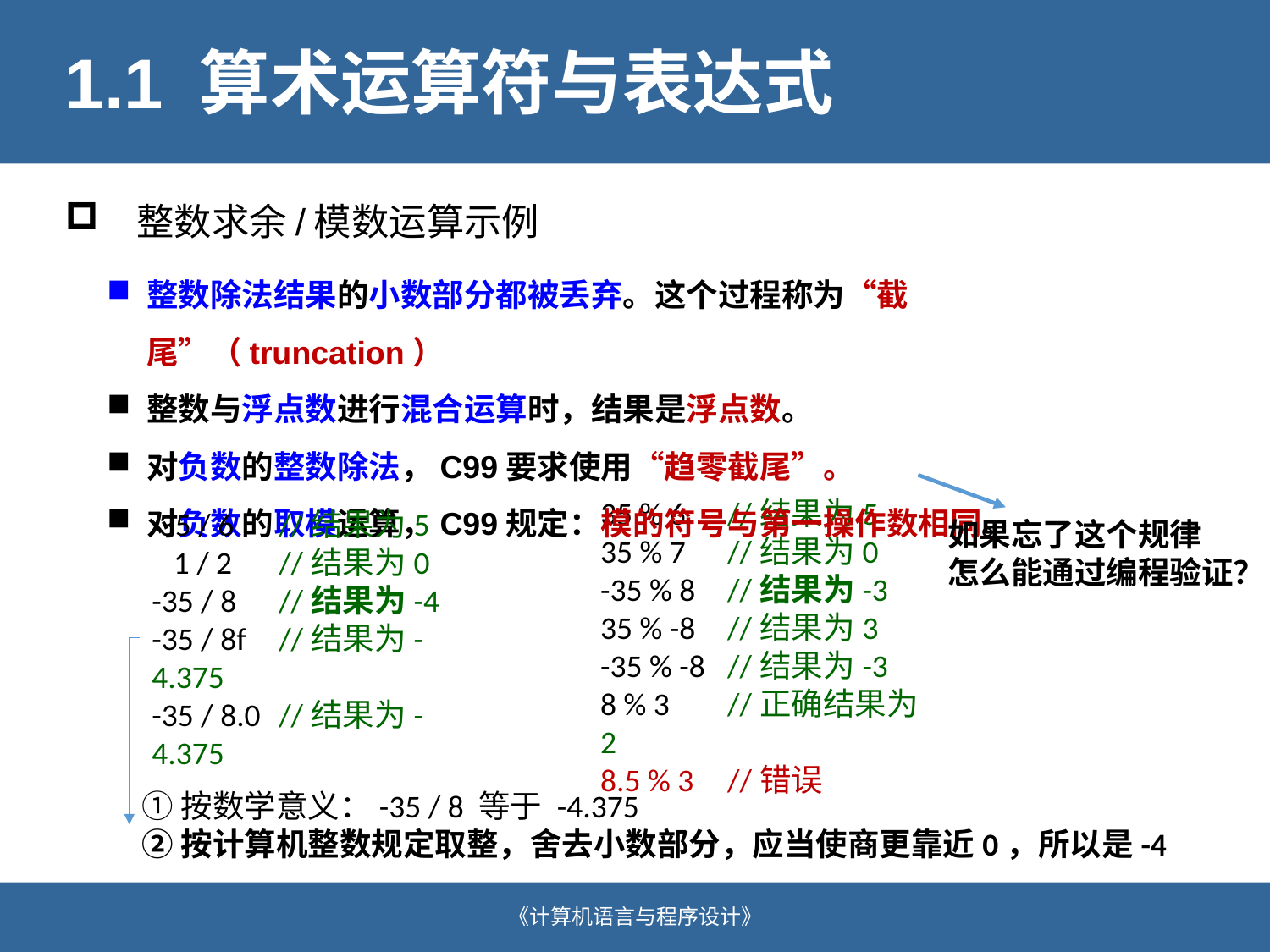

# 1.1 算术运算符与表达式
整数求余/模数运算示例
整数除法结果的小数部分都被丢弃。这个过程称为“截尾”（truncation）
整数与浮点数进行混合运算时，结果是浮点数。
对负数的整数除法，C99要求使用“趋零截尾”。
对负数的取模运算，C99规定：模的符号与第一操作数相同。
35 % 6	//结果为5
35 % 7 	//结果为0
-35 % 8 	//结果为-3
35 % -8 	//结果为3
-35 % -8	//结果为-3
8 % 3 	//正确结果为2
8.5 % 3 	//错误
 35 / 6	//结果为5
   1 / 2 	//结果为0
-35 / 8 	//结果为-4
-35 / 8f 	//结果为-4.375
-35 / 8.0 	//结果为-4.375
如果忘了这个规律
怎么能通过编程验证？
①按数学意义：-35 / 8 等于 -4.375
②按计算机整数规定取整，舍去小数部分，应当使商更靠近0，所以是-4

《计算机语言与程序设计》
10